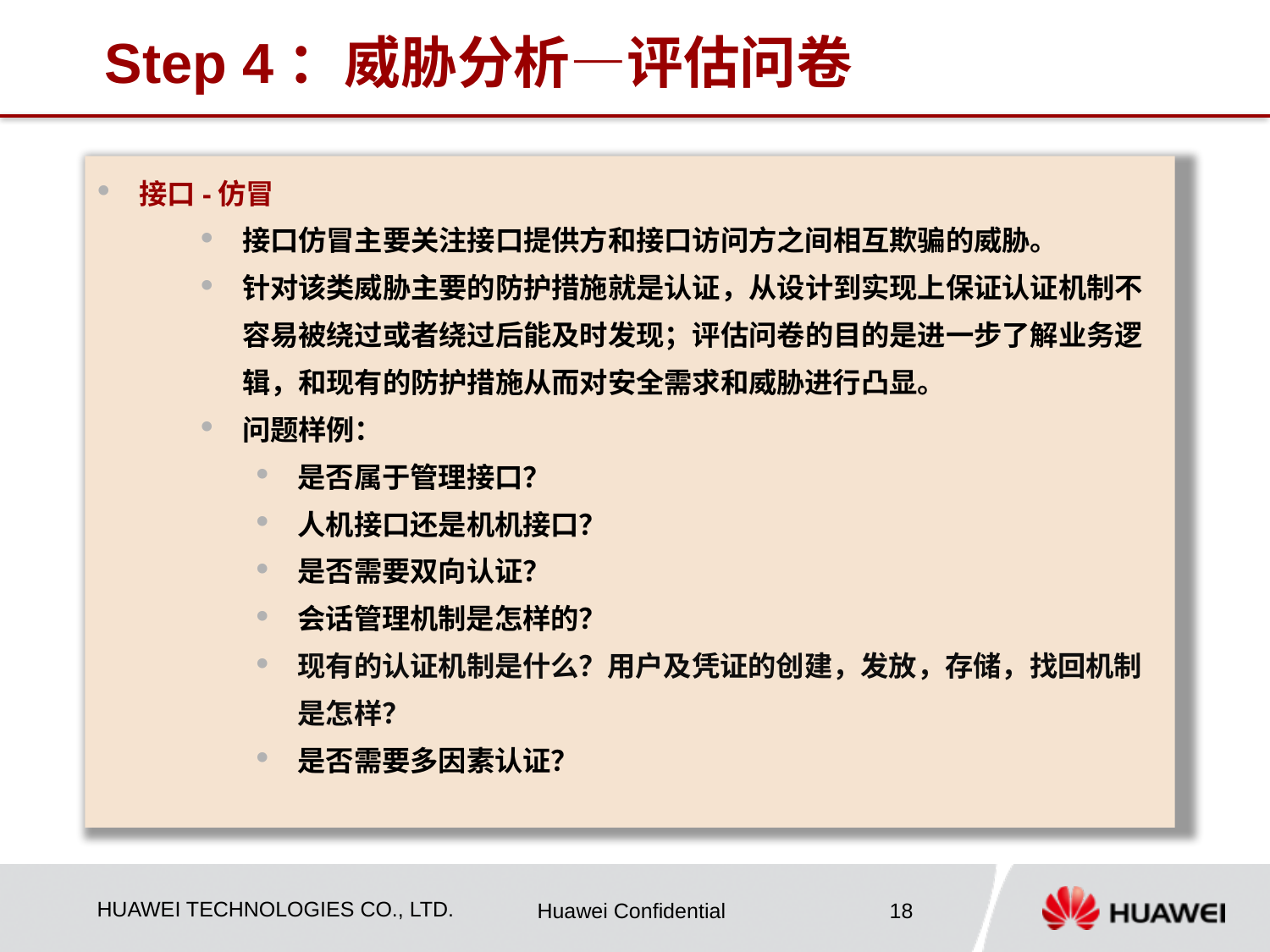

# Step 4：威胁分析—评估问卷
接口-仿冒
接口仿冒主要关注接口提供方和接口访问方之间相互欺骗的威胁。
针对该类威胁主要的防护措施就是认证，从设计到实现上保证认证机制不容易被绕过或者绕过后能及时发现；评估问卷的目的是进一步了解业务逻辑，和现有的防护措施从而对安全需求和威胁进行凸显。
问题样例：
是否属于管理接口？
人机接口还是机机接口？
是否需要双向认证？
会话管理机制是怎样的？
现有的认证机制是什么？用户及凭证的创建，发放，存储，找回机制是怎样？
是否需要多因素认证？